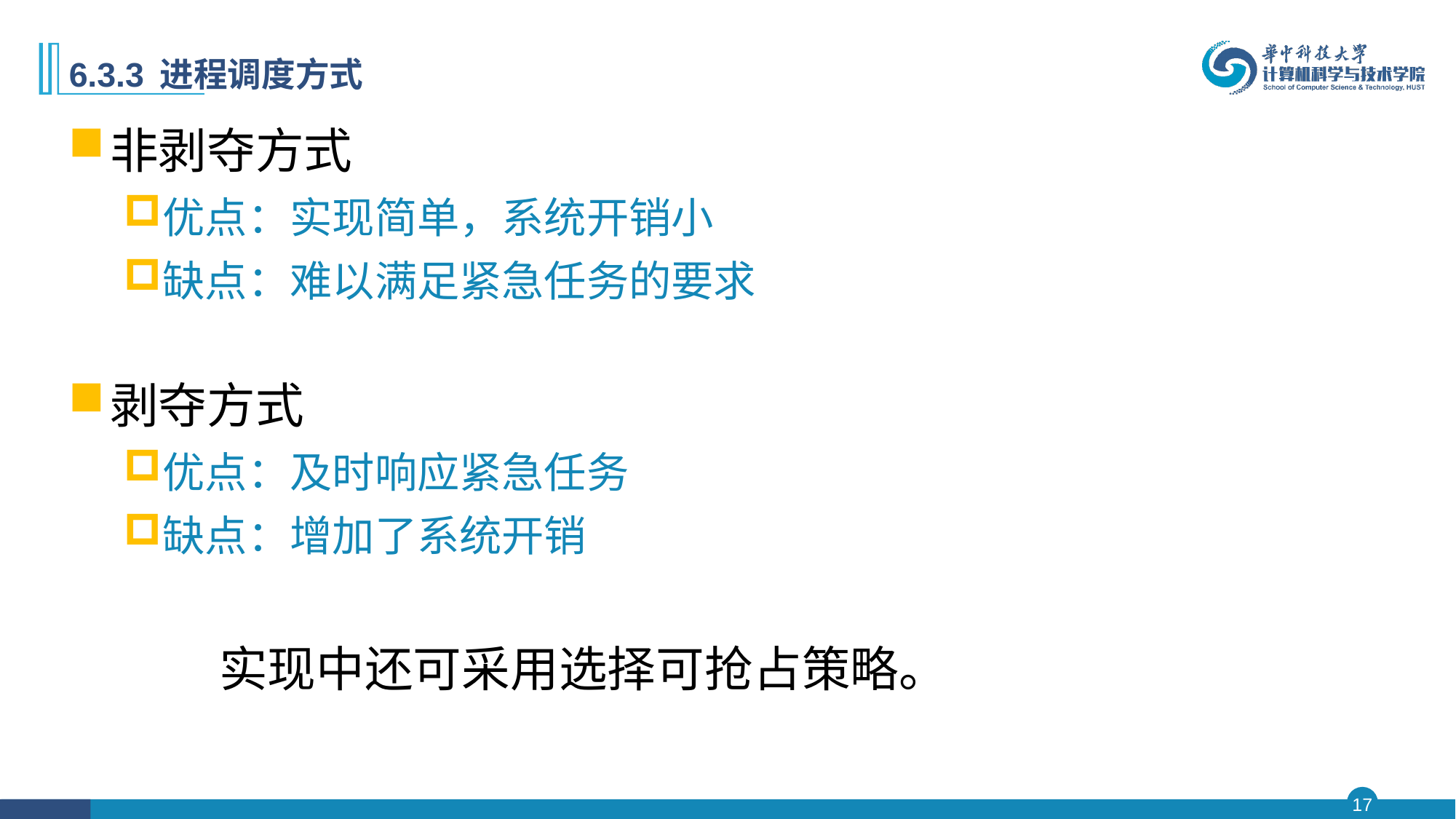

# 6.3.3 进程调度方式
非剥夺方式
优点：实现简单，系统开销小
缺点：难以满足紧急任务的要求

剥夺方式
优点：及时响应紧急任务
缺点：增加了系统开销

		实现中还可采用选择可抢占策略。